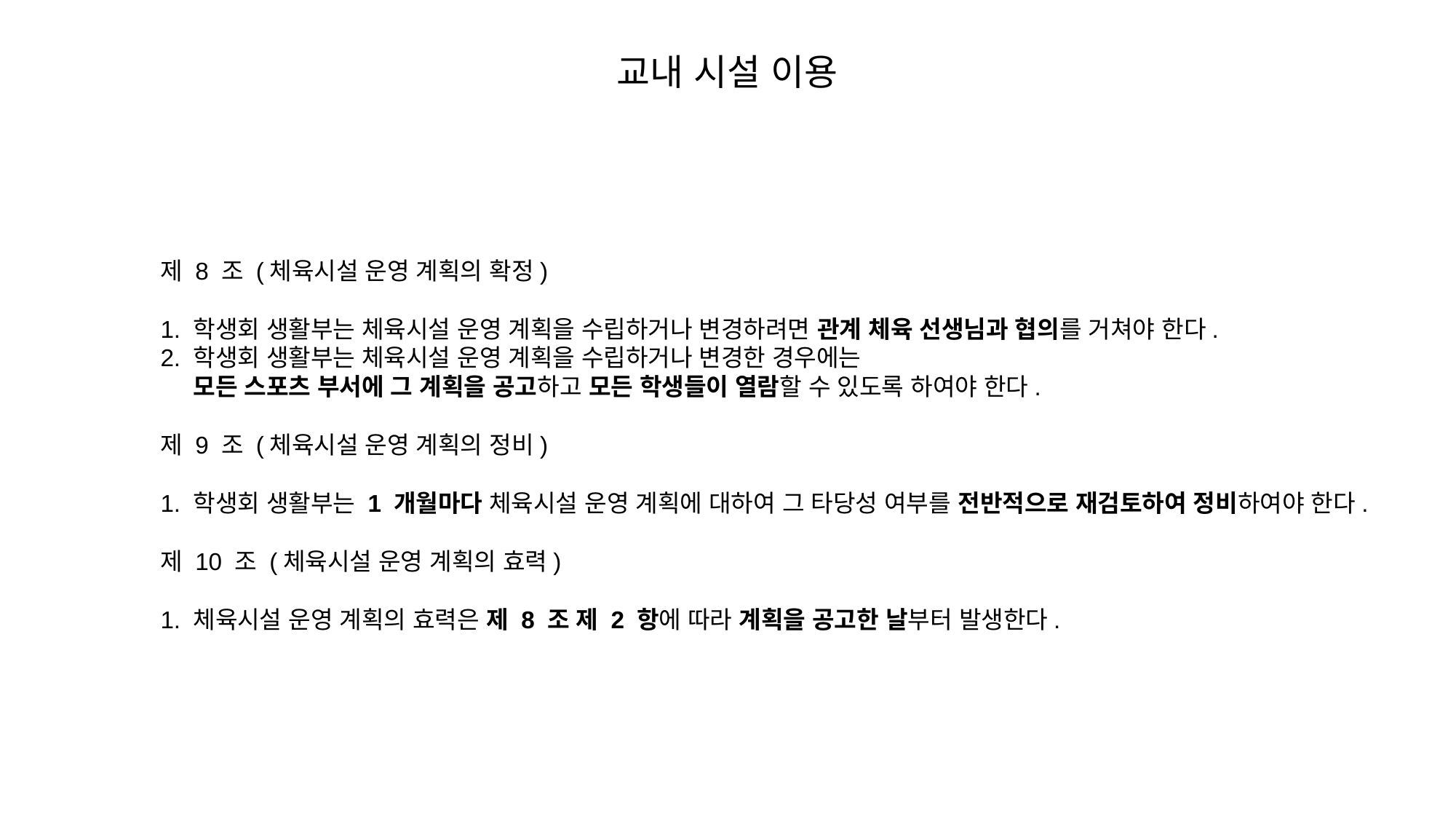

교내 시설 이용
제 8 조 (체육시설 운영 계획의 확정)
1. 학생회 생활부는 체육시설 운영 계획을 수립하거나 변경하려면 관계 체육 선생님과 협의를 거쳐야 한다.
2. 학생회 생활부는 체육시설 운영 계획을 수립하거나 변경한 경우에는
    모든 스포츠 부서에 그 계획을 공고하고 모든 학생들이 열람할 수 있도록 하여야 한다.
제 9 조 (체육시설 운영 계획의 정비)
1. 학생회 생활부는 1 개월마다 체육시설 운영 계획에 대하여 그 타당성 여부를 전반적으로 재검토하여 정비하여야 한다.
제 10 조 (체육시설 운영 계획의 효력)
1. 체육시설 운영 계획의 효력은 제 8 조 제 2 항에 따라 계획을 공고한 날부터 발생한다.